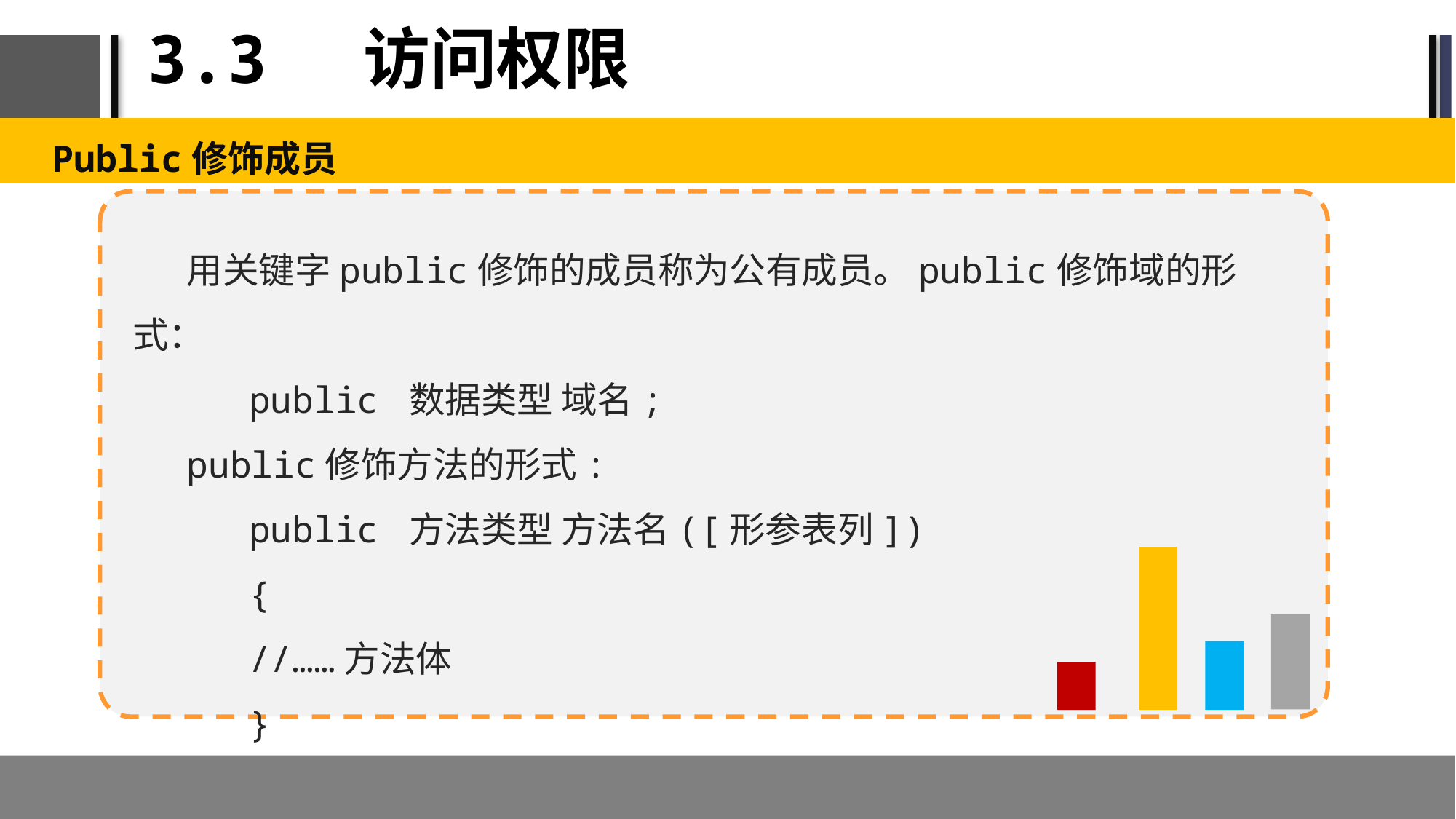

# 3.3  访问权限

Public修饰成员

用关键字public修饰的成员称为公有成员。public修饰域的形式：
public 数据类型 域名;
public修饰方法的形式:
public 方法类型 方法名([形参表列])
{
//……方法体
}